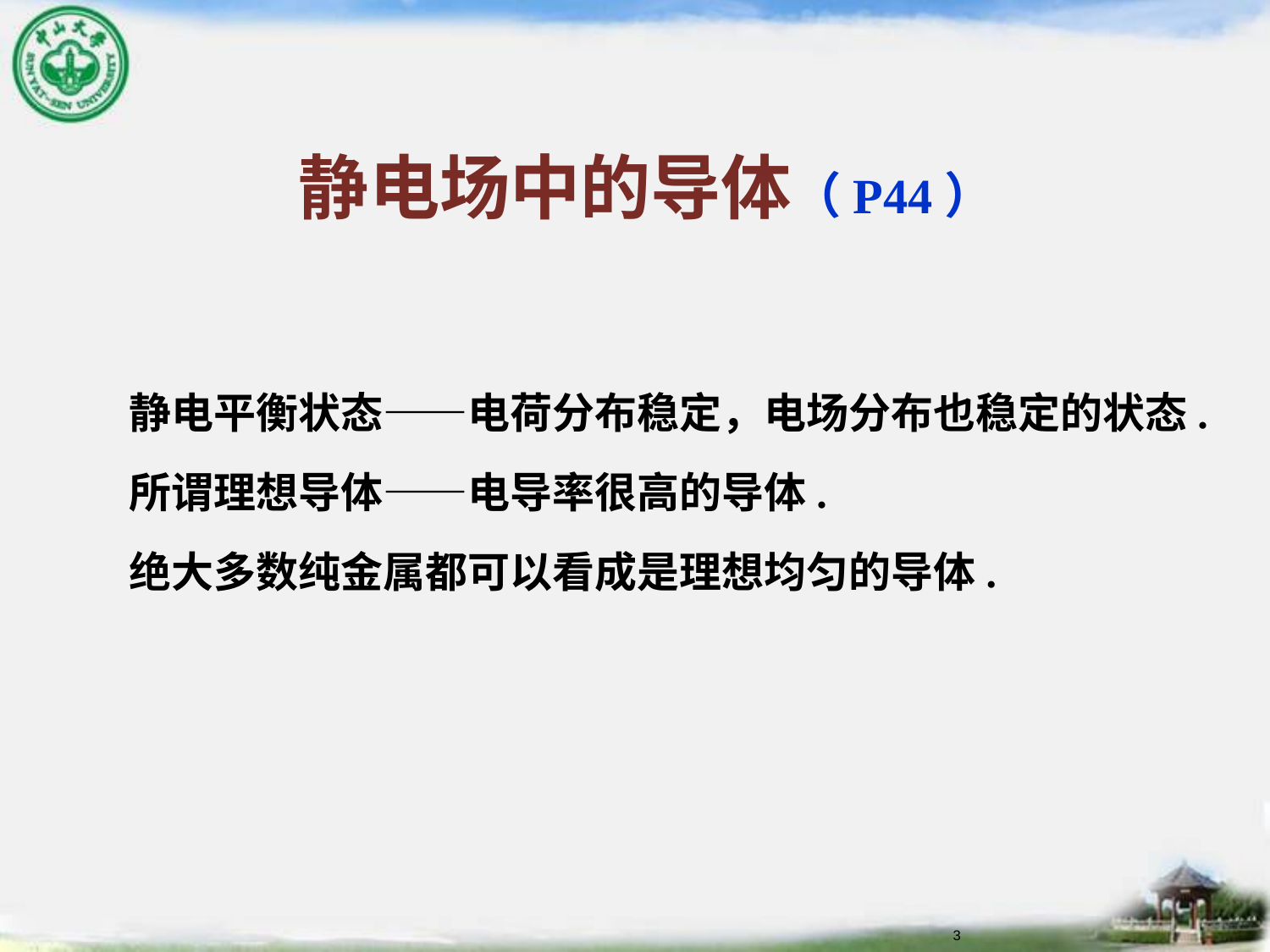

静电场中的导体（P44）
　　静电平衡状态——电荷分布稳定，电场分布也稳定的状态.
　　所谓理想导体——电导率很高的导体.
　　绝大多数纯金属都可以看成是理想均匀的导体.
3